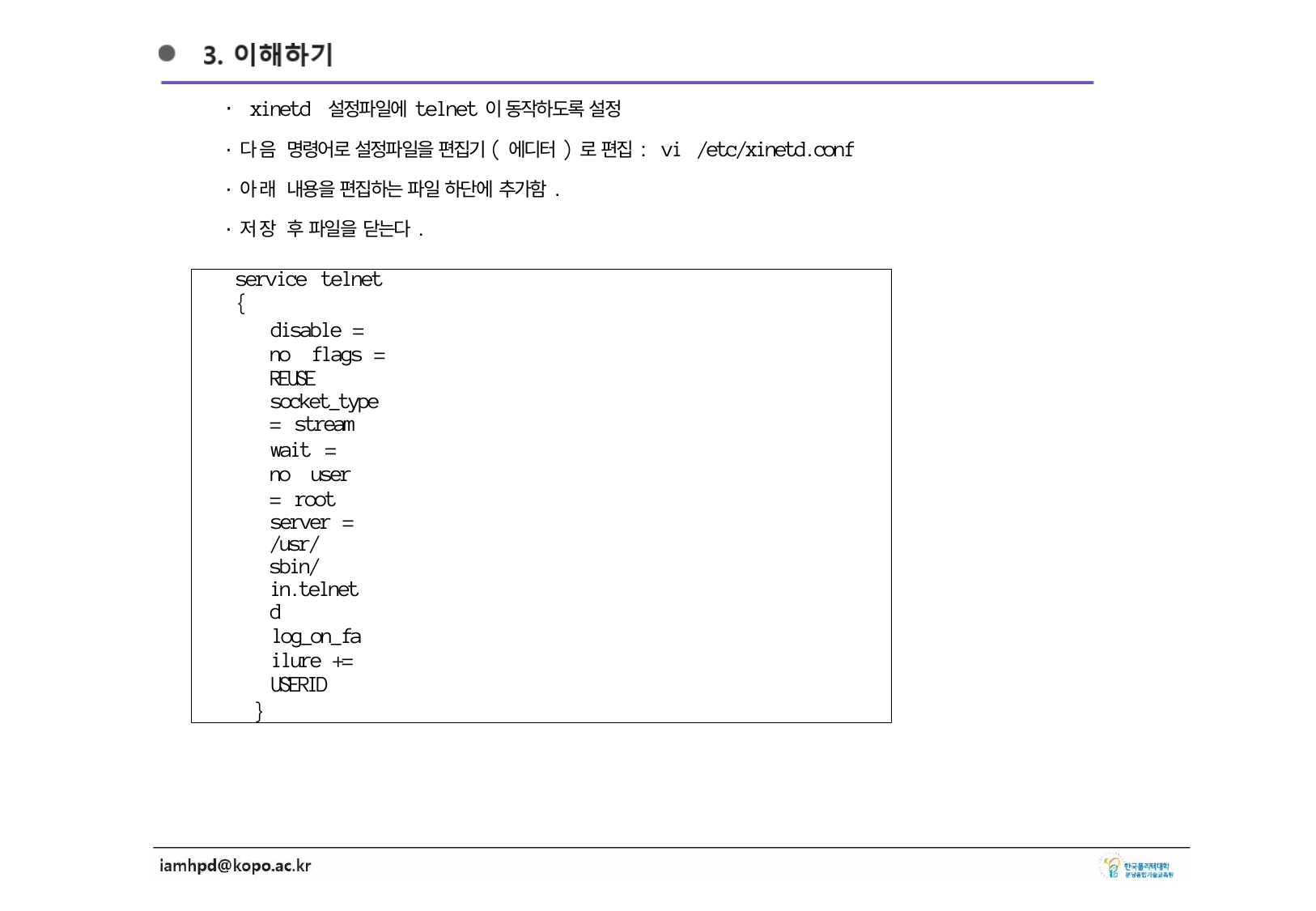

∙ xinetd 설정파일에 telnet이 동작하도록 설정
∙다음 명령어로 설정파일을 편집기(에디터)로 편집: vi /etc/xinetd.conf
∙아래 내용을 편집하는 파일 하단에 추가함.
∙저장 후 파일을 닫는다.
service telnet
{
disable = no  flags = REUSE
socket_type = stream
wait = no  user = root
server = /usr/sbin/in.telnetd
log_on_failure += USERID
}